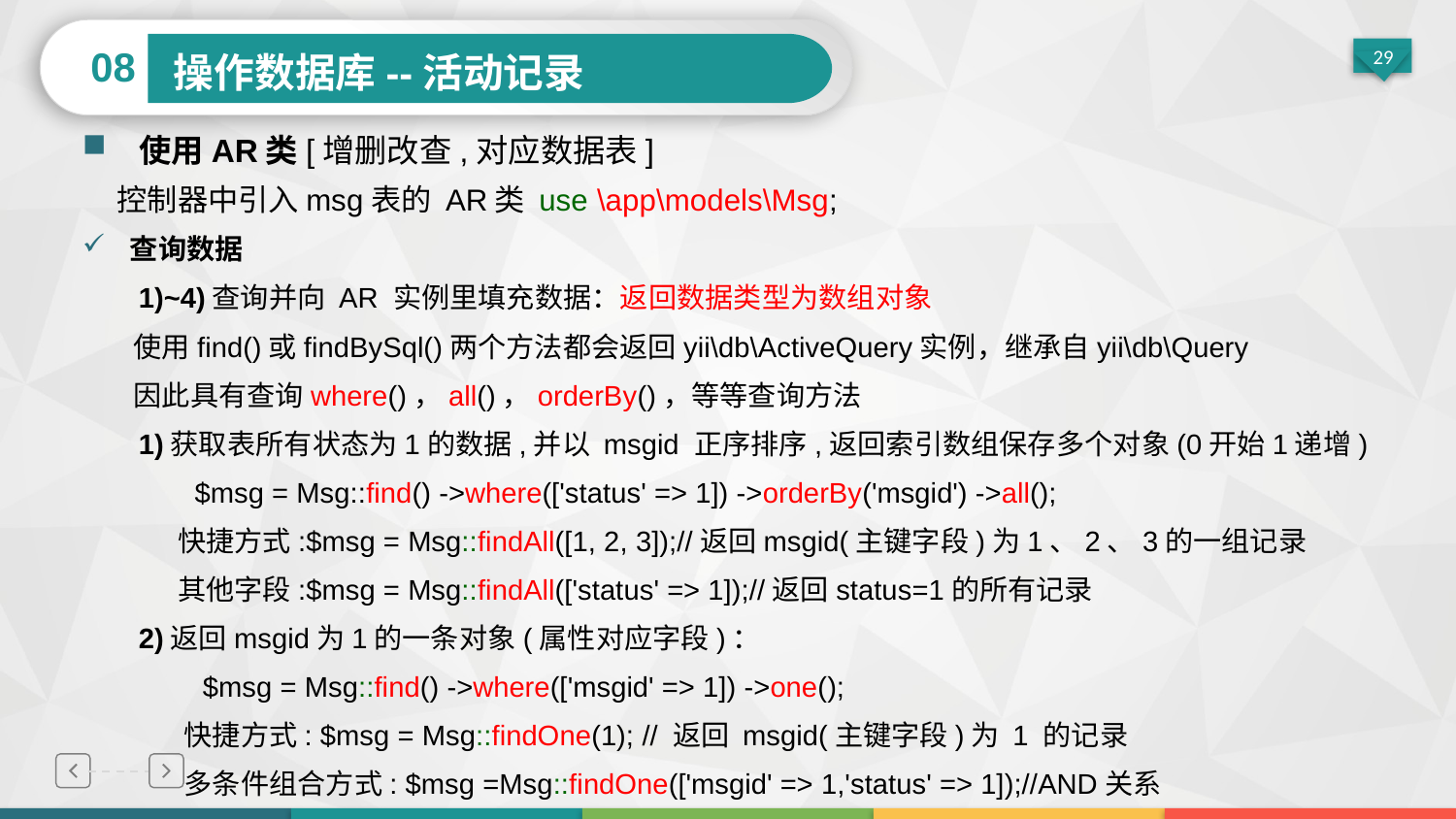

08
操作数据库--活动记录
  使用AR类[增删改查,对应数据表]
    控制器中引入msg表的 AR类 use \app\models\Msg;
 查询数据
       1)~4)查询并向 AR 实例里填充数据：返回数据类型为数组对象
       使用find()或findBySql()两个方法都会返回yii\db\ActiveQuery实例，继承自yii\db\Query
       因此具有查询where()，all()，orderBy()，等等查询方法
       1)获取表所有状态为1的数据,并以 msgid 正序排序,返回索引数组保存多个对象(0开始1递增)
              $msg = Msg::find() ->where(['status' => 1]) ->orderBy('msgid') ->all();
              快捷方式:$msg = Msg::findAll([1, 2, 3]);//返回msgid(主键字段)为1、2、3的一组记录
              其他字段:$msg = Msg::findAll(['status' => 1]);//返回status=1的所有记录
       2)返回msgid为1的一条对象(属性对应字段)：
               $msg = Msg::find() ->where(['msgid' => 1]) ->one();
               快捷方式: $msg = Msg::findOne(1); // 返回 msgid(主键字段)为 1 的记录
               多条件组合方式: $msg =Msg::findOne(['msgid' => 1,'status' => 1]);//AND关系